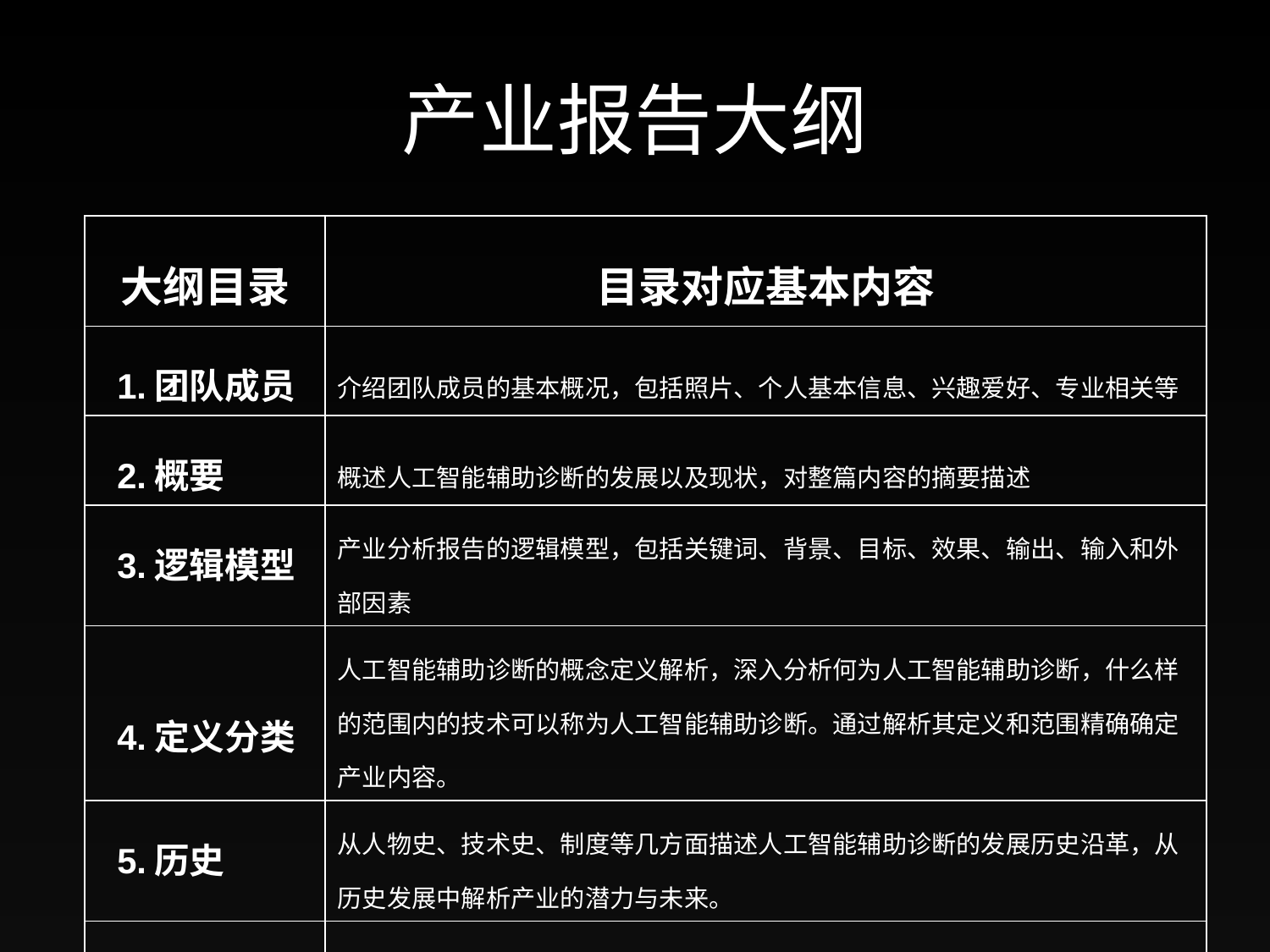

# 产业报告大纲
| 大纲目录 | 目录对应基本内容 |
| --- | --- |
| 1.团队成员 | 介绍团队成员的基本概况，包括照片、个人基本信息、兴趣爱好、专业相关等 |
| 2.概要 | 概述人工智能辅助诊断的发展以及现状，对整篇内容的摘要描述 |
| 3.逻辑模型 | 产业分析报告的逻辑模型，包括关键词、背景、目标、效果、输出、输入和外部因素 |
| 4.定义分类 | 人工智能辅助诊断的概念定义解析，深入分析何为人工智能辅助诊断，什么样的范围内的技术可以称为人工智能辅助诊断。通过解析其定义和范围精确确定产业内容。 |
| 5.历史 | 从人物史、技术史、制度等几方面描述人工智能辅助诊断的发展历史沿革，从历史发展中解析产业的潜力与未来。 |
| 6.技术链 | 阐述人工智能辅助诊断的相关技术，包括深度学习、图像识别等等。 |